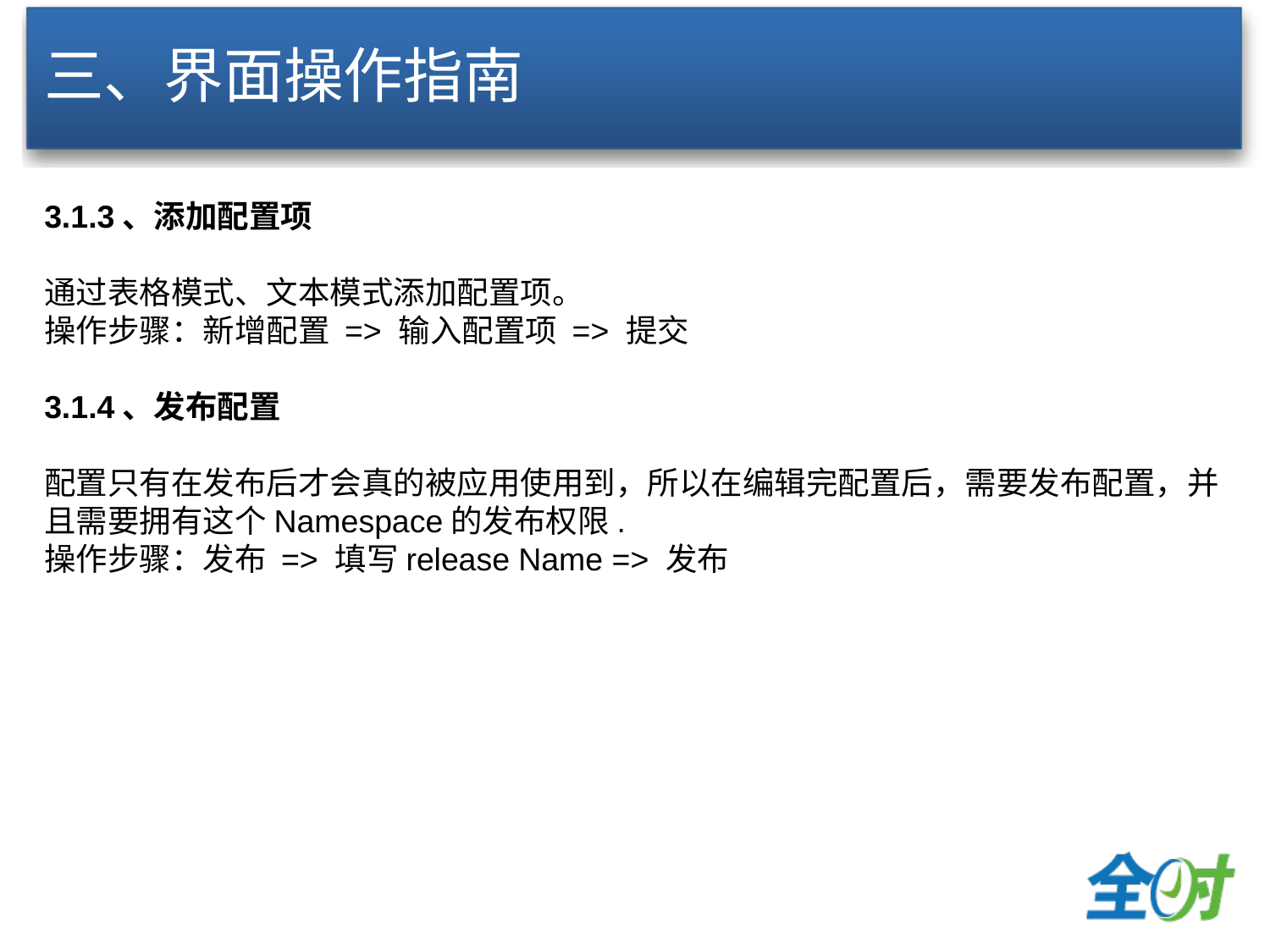

# 三、界面操作指南
3.1.3、添加配置项

通过表格模式、文本模式添加配置项。
操作步骤：新增配置 => 输入配置项 => 提交

3.1.4、发布配置

配置只有在发布后才会真的被应用使用到，所以在编辑完配置后，需要发布配置，并且需要拥有这个Namespace的发布权限.
操作步骤：发布 => 填写release Name => 发布